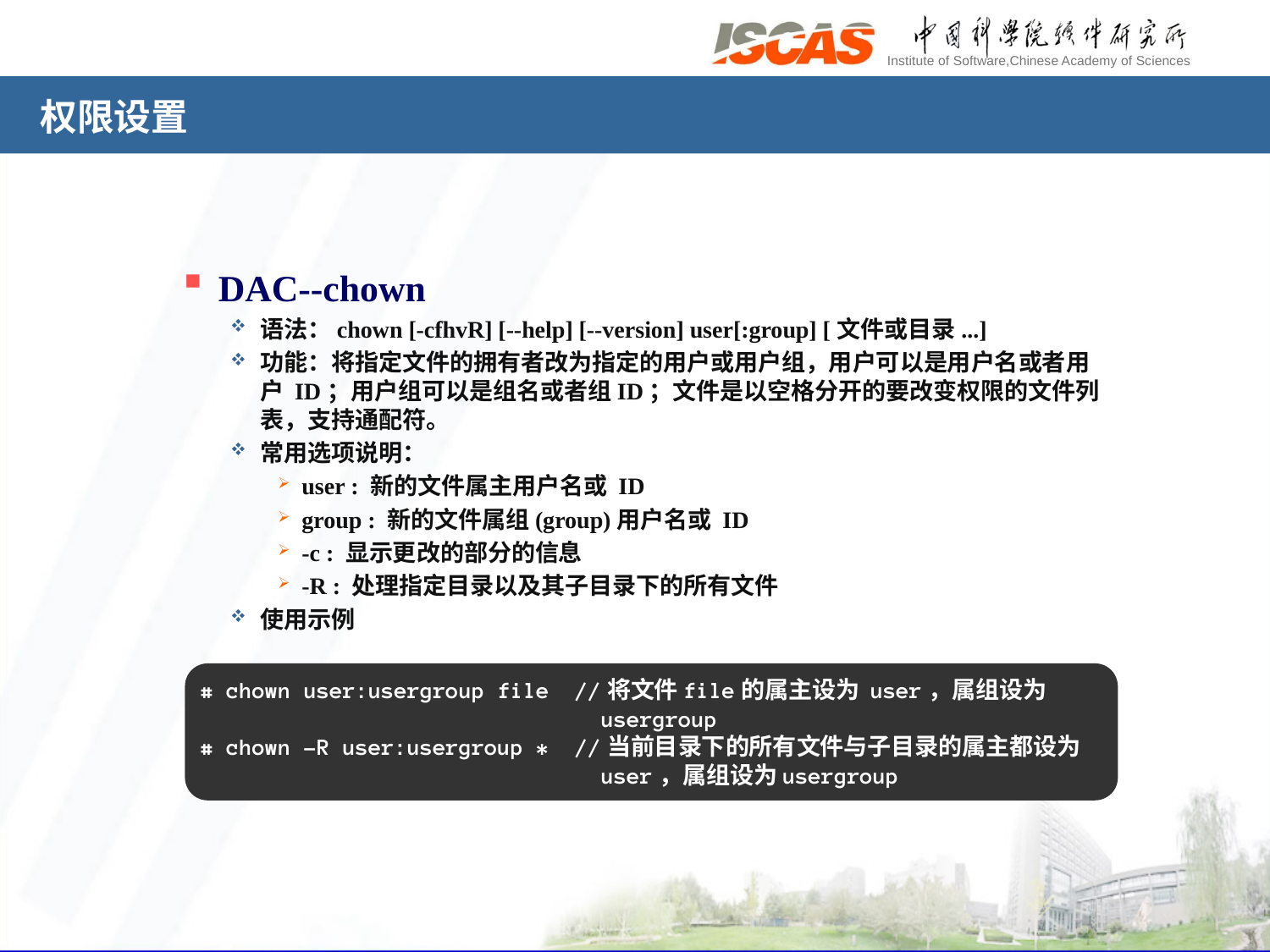

# 权限设置
DAC--chown
语法：chown [-cfhvR] [--help] [--version] user[:group] [文件或目录...]
功能：将指定文件的拥有者改为指定的用户或用户组，用户可以是用户名或者用户 ID；用户组可以是组名或者组ID；文件是以空格分开的要改变权限的文件列表，支持通配符。
常用选项说明：
user : 新的文件属主用户名或 ID
group : 新的文件属组(group)用户名或 ID
-c : 显示更改的部分的信息
-R : 处理指定目录以及其子目录下的所有文件
使用示例

# chown user:usergroup file  //将文件file的属主设为 user，属组设为
                               usergroup
# chown -R user:usergroup *  //当前目录下的所有文件与子目录的属主都设为
                               user，属组设为usergroup